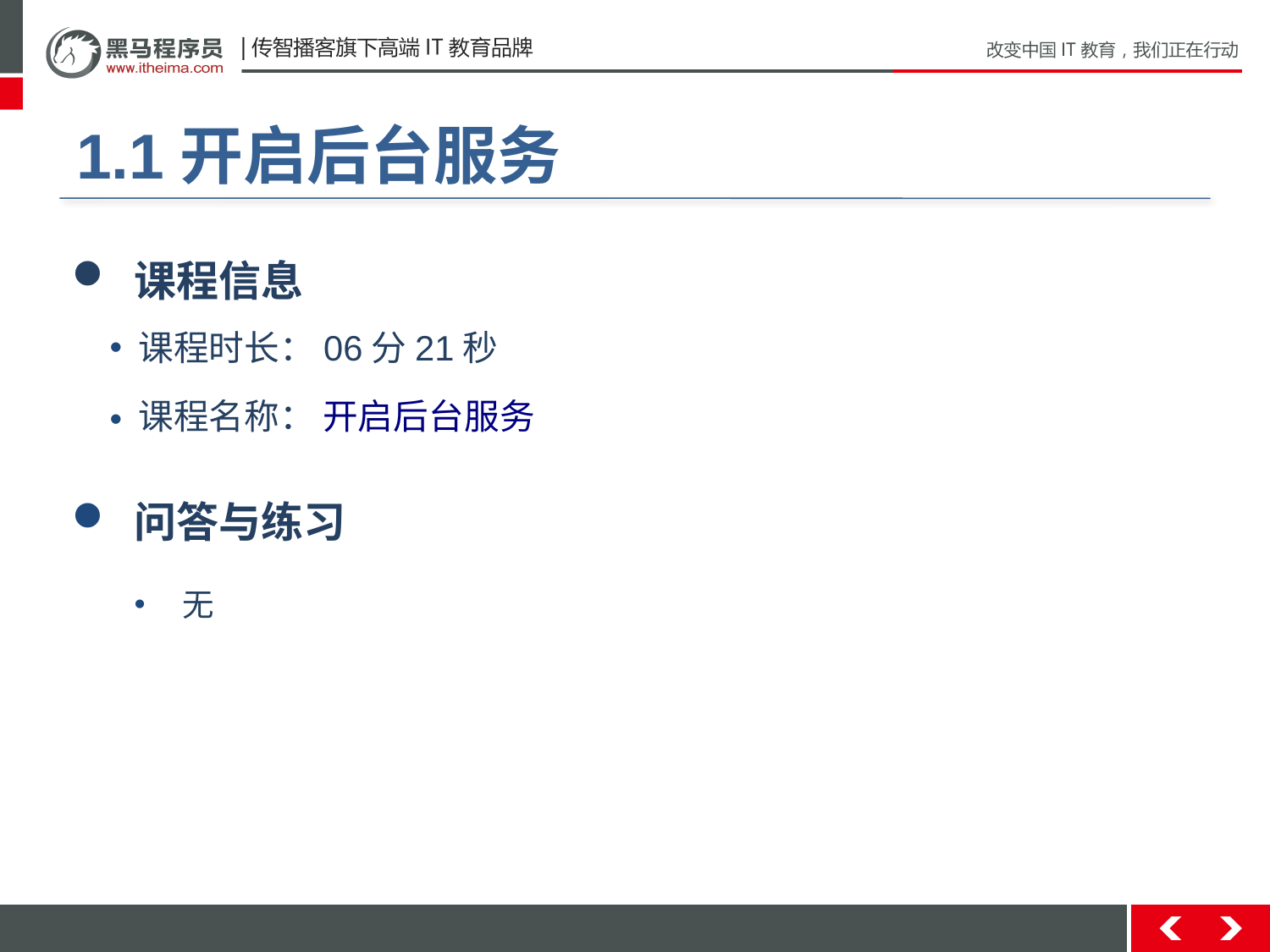

#
1.1开启后台服务
 课程信息
 课程时长：06分21秒
 课程名称： 开启后台服务
 问答与练习
无